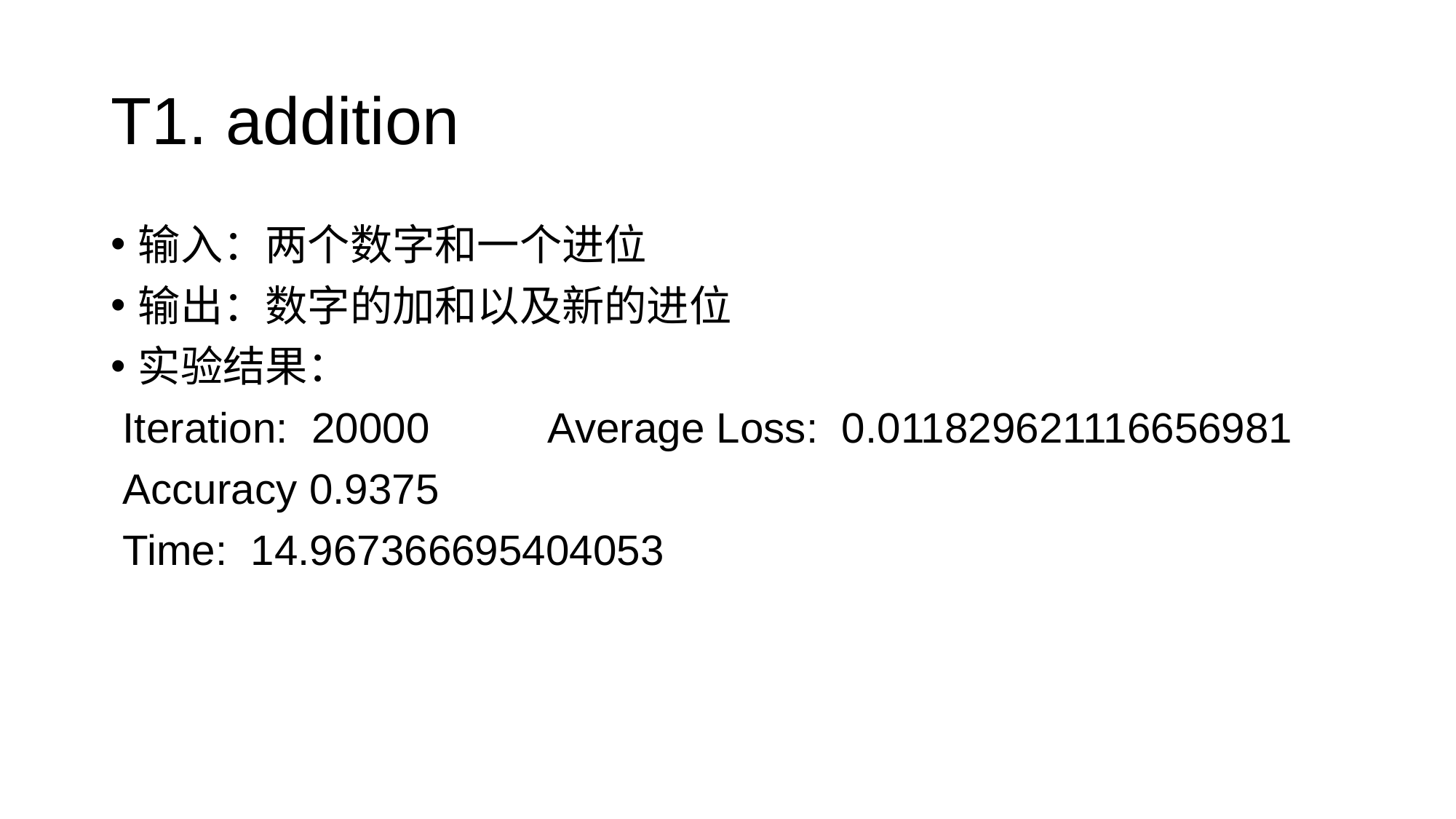

# T1. addition
输入：两个数字和一个进位
输出：数字的加和以及新的进位
实验结果：
 Iteration:  20000 	Average Loss:  0.011829621116656981
 Accuracy 0.9375
 Time:  14.967366695404053